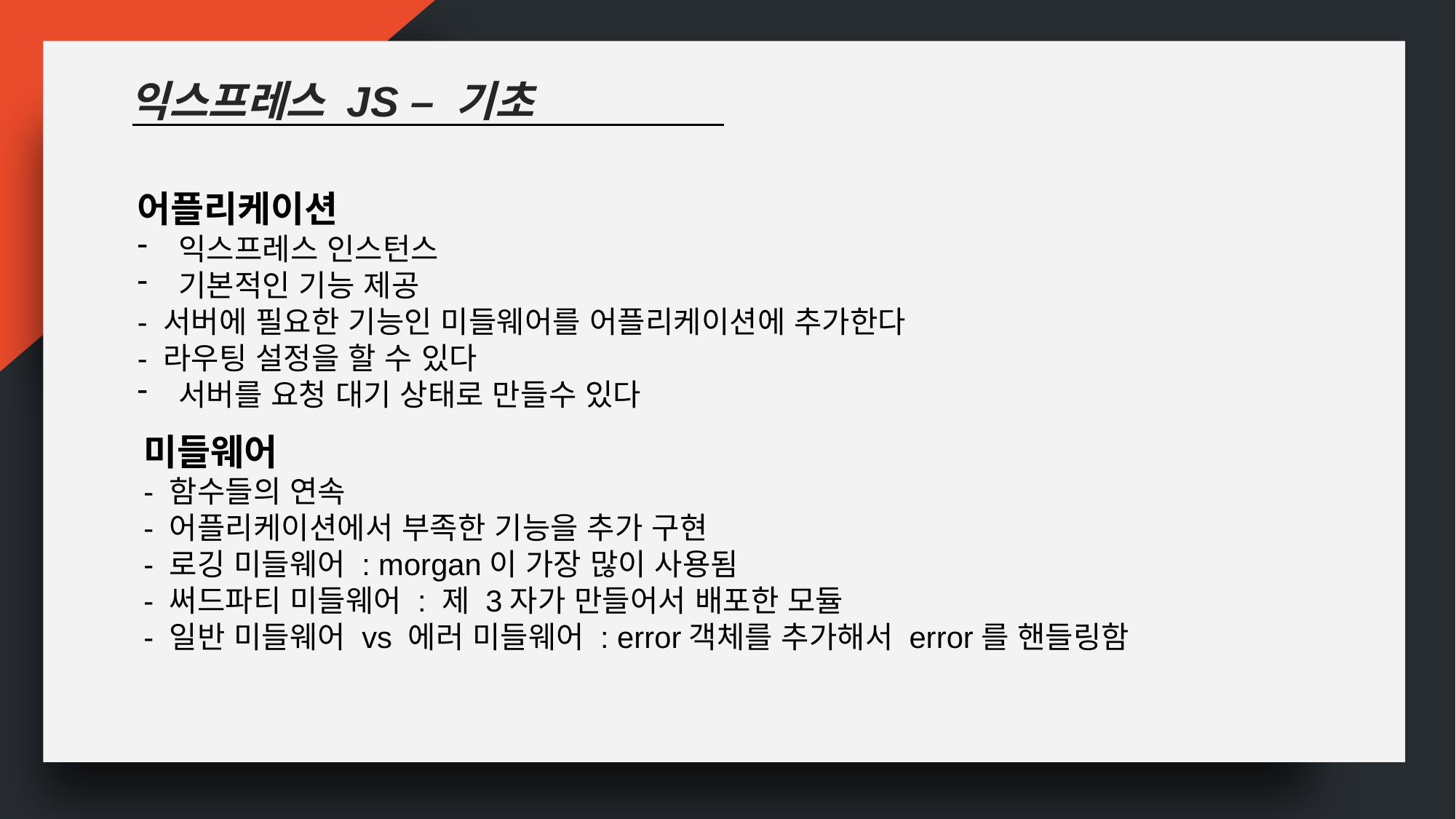

익스프레스 JS – 기초
어플리케이션
익스프레스 인스턴스
기본적인 기능 제공
- 서버에 필요한 기능인 미들웨어를 어플리케이션에 추가한다
- 라우팅 설정을 할 수 있다
서버를 요청 대기 상태로 만들수 있다
미들웨어
- 함수들의 연속
- 어플리케이션에서 부족한 기능을 추가 구현
- 로깅 미들웨어 : morgan이 가장 많이 사용됨
- 써드파티 미들웨어 : 제 3자가 만들어서 배포한 모듈
- 일반 미들웨어 vs 에러 미들웨어 : error객체를 추가해서 error를 핸들링함